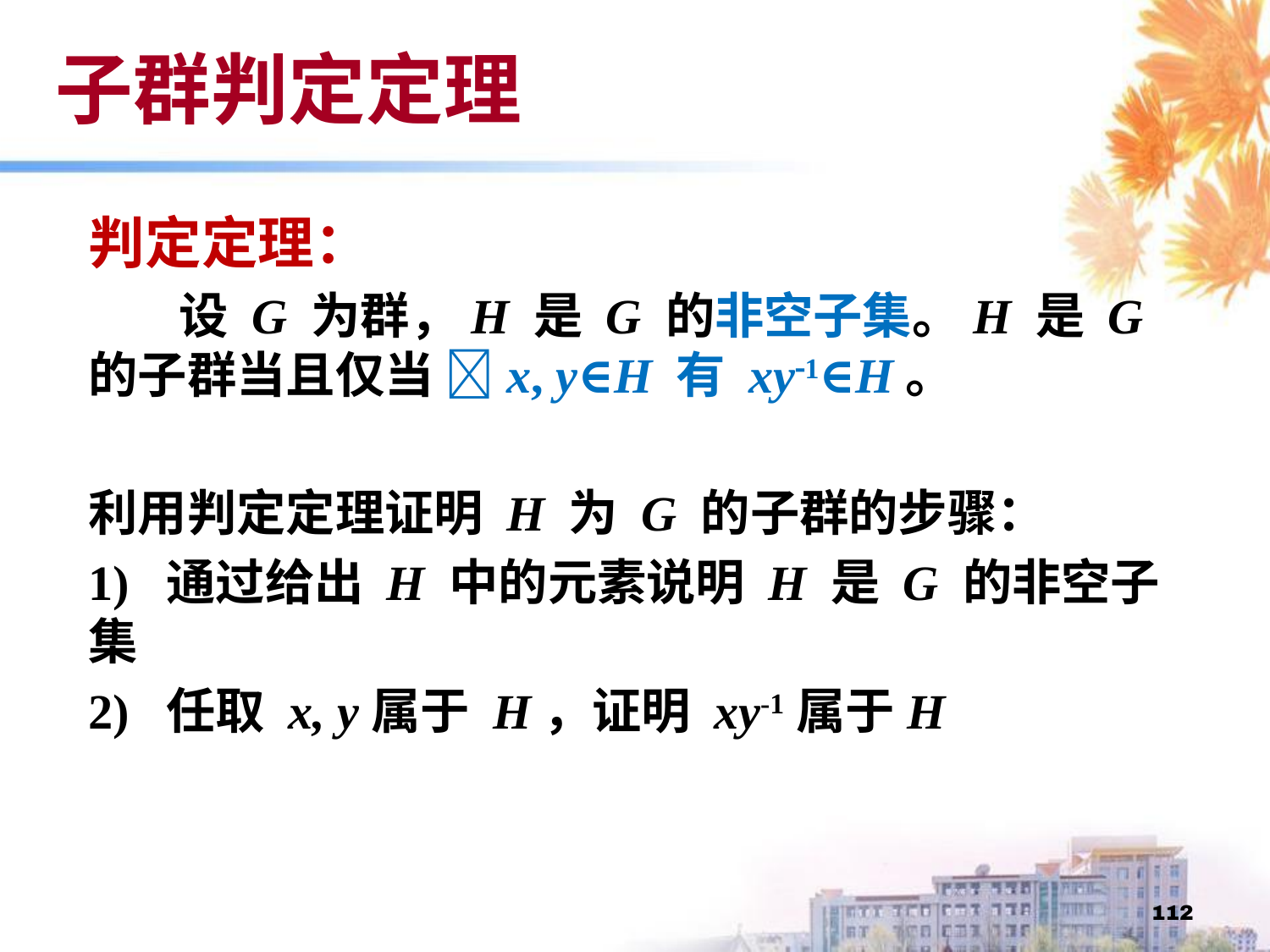

# 子群判定定理
判定定理：
       设 G 为群，H 是 G 的非空子集。H 是 G 的子群当且仅当 ∀x, y∈H 有 xy−1∈H。

利用判定定理证明 H 为 G 的子群的步骤：
1)  通过给出 H 中的元素说明 H 是 G 的非空子集
2)  任取 x, y属于 H，证明 xy-1属于H
112